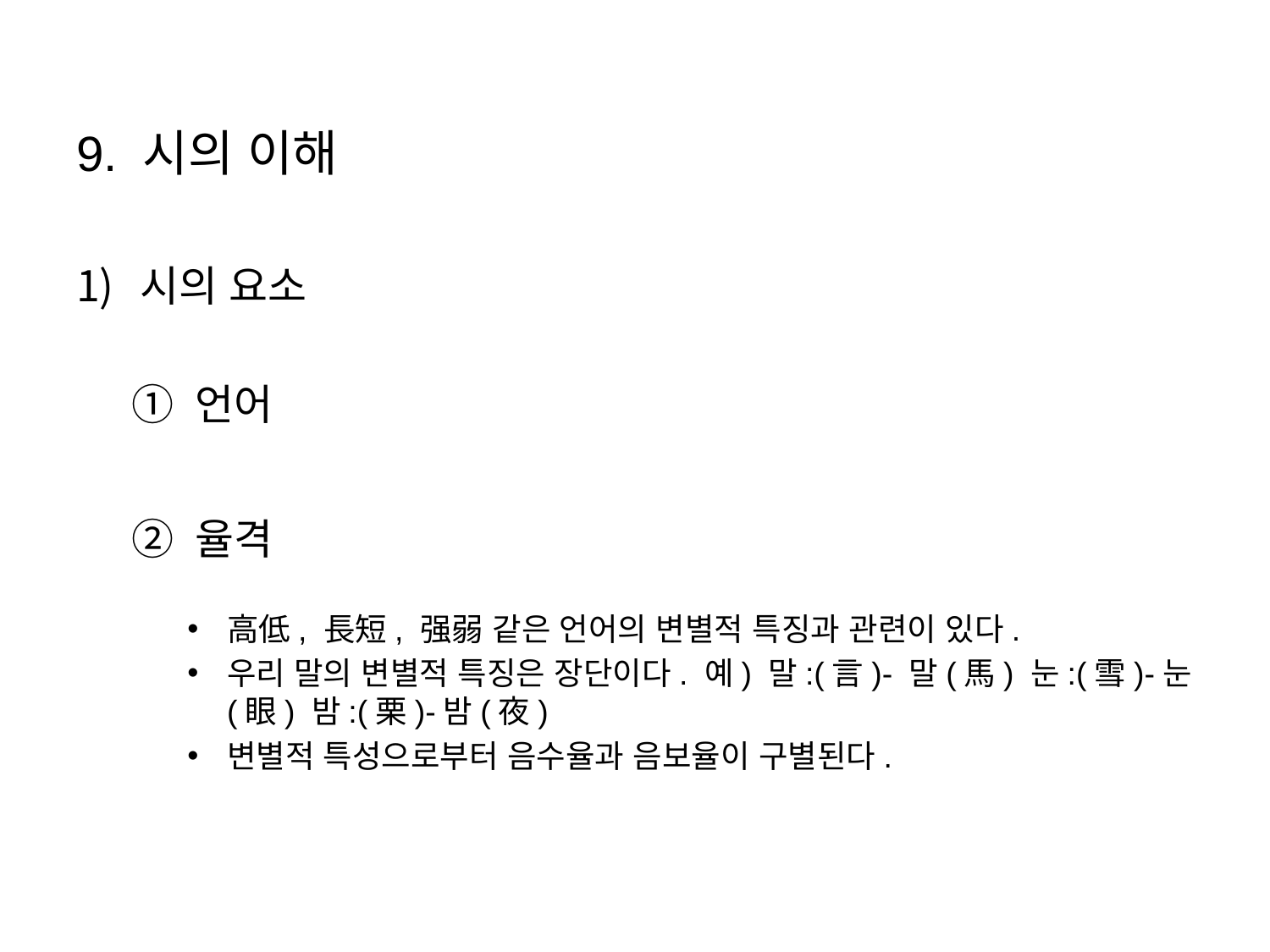

9. 시의 이해

시의 요소

언어

율격

高低, 長短, 强弱 같은 언어의 변별적 특징과 관련이 있다.
우리 말의 변별적 특징은 장단이다. 예) 말:(言)- 말(馬) 눈:(雪)-눈(眼) 밤:(栗)-밤(夜)
변별적 특성으로부터 음수율과 음보율이 구별된다.